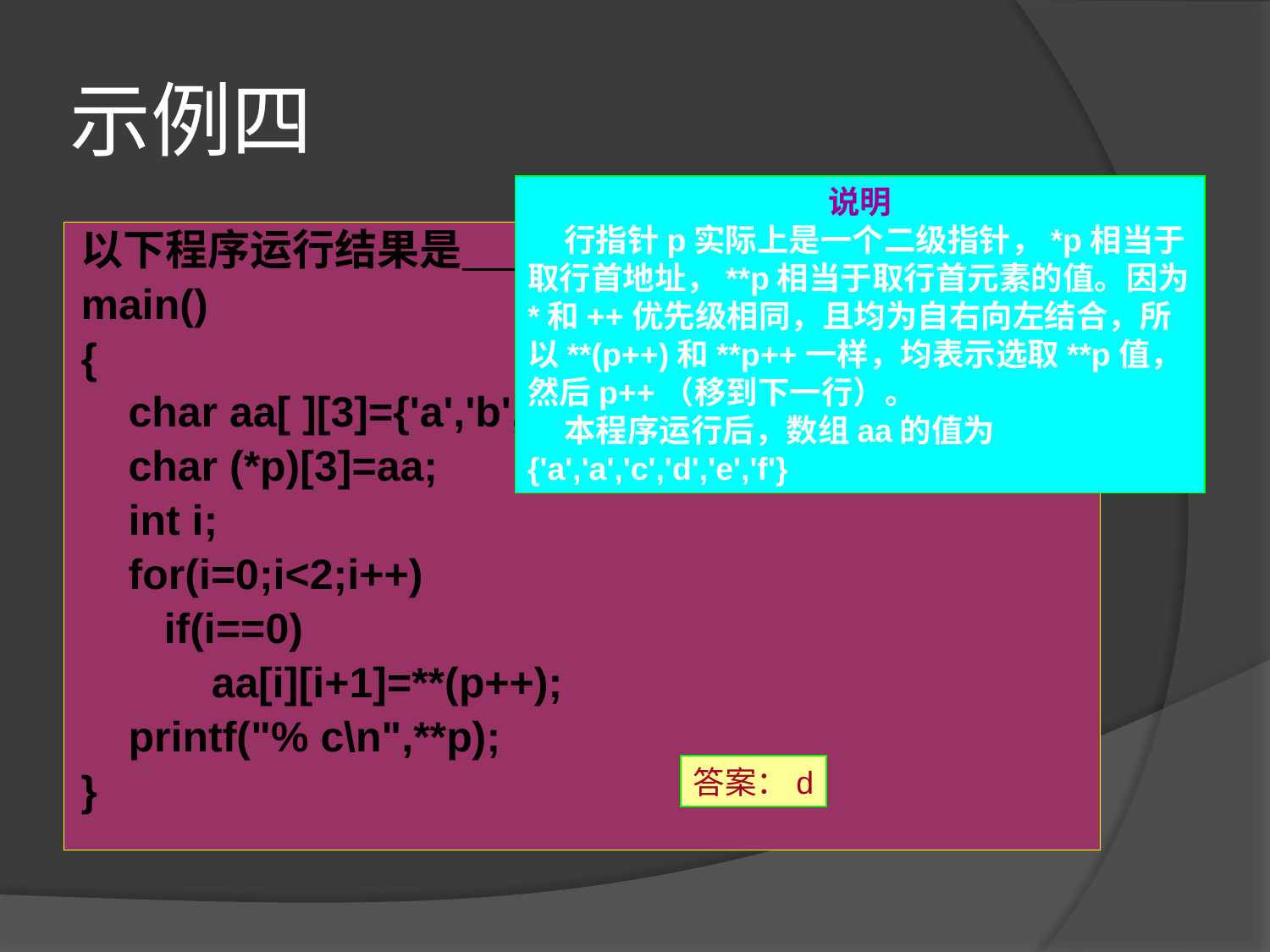

# 示例四
说明
    行指针p实际上是一个二级指针，*p相当于取行首地址，**p相当于取行首元素的值。因为*和++优先级相同，且均为自右向左结合，所以**(p++)和**p++一样，均表示选取**p值，然后p++（移到下一行）。
    本程序运行后，数组aa的值为{'a','a','c','d','e','f'}
以下程序运行结果是        。
main()
{
    char aa[ ][3]={'a','b','c','d','e','f'};
    char (*p)[3]=aa;
    int i;
    for(i=0;i<2;i++)
       if(i==0)
           aa[i][i+1]=**(p++);
    printf("% c\n",**p);
}
答案：d